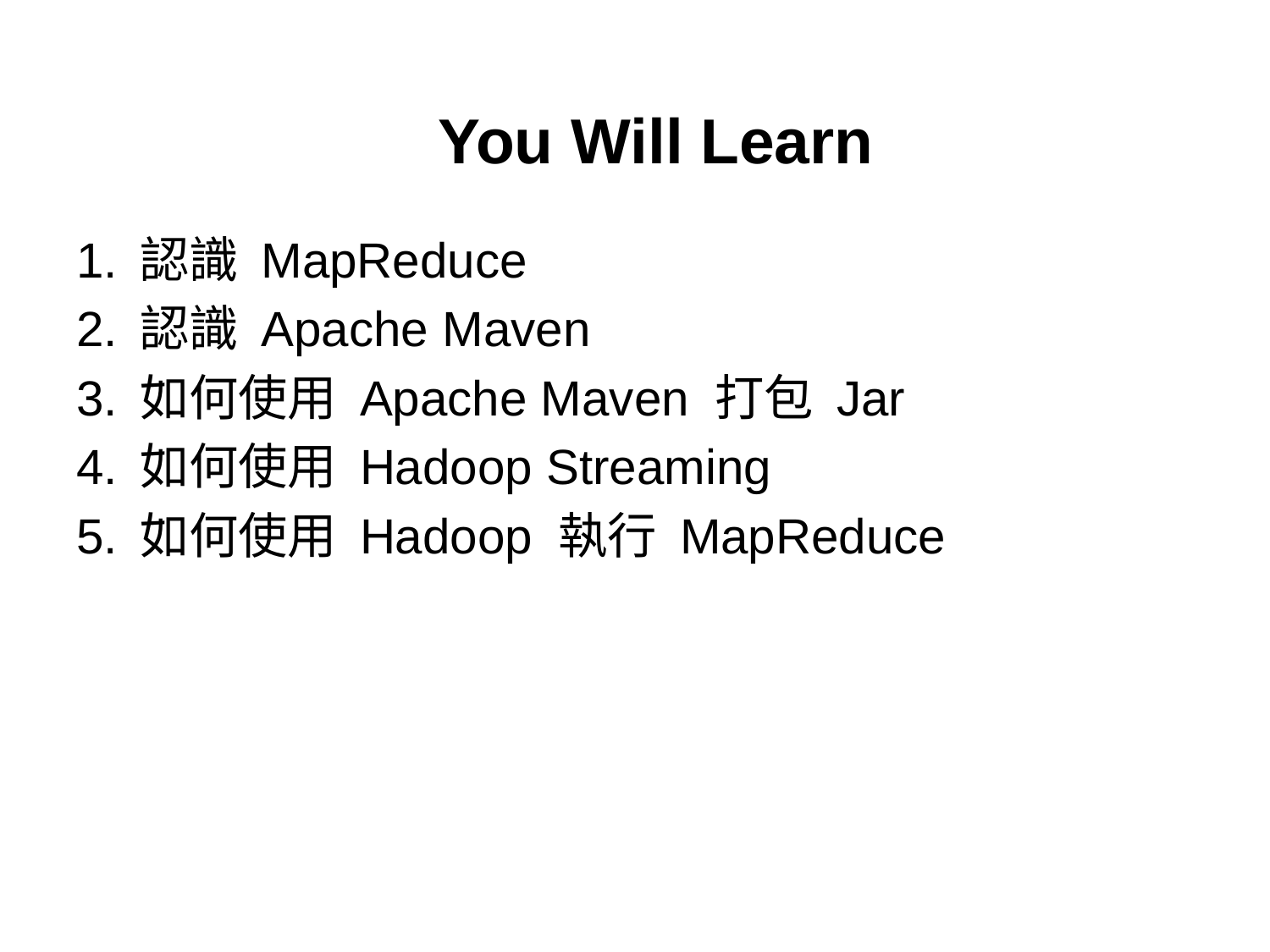

You Will Learn
認識 MapReduce
認識 Apache Maven
如何使用 Apache Maven 打包 Jar
如何使用 Hadoop Streaming
如何使用 Hadoop 執行 MapReduce